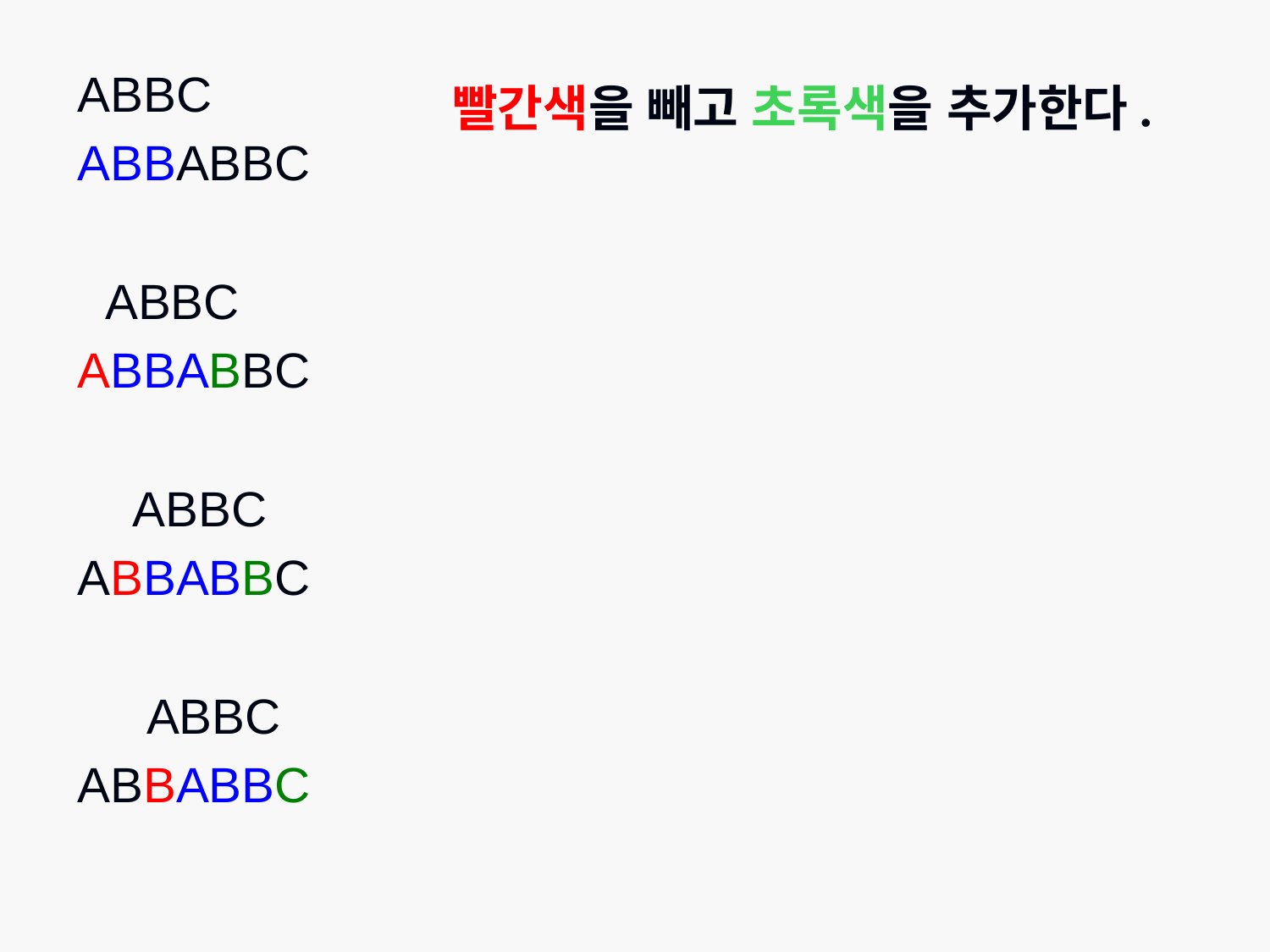

ABBC
ABBABBC

  ABBC
ABBABBC

    ABBC
ABBABBC

     ABBC
ABBABBC
빨간색을 빼고 초록색을 추가한다.